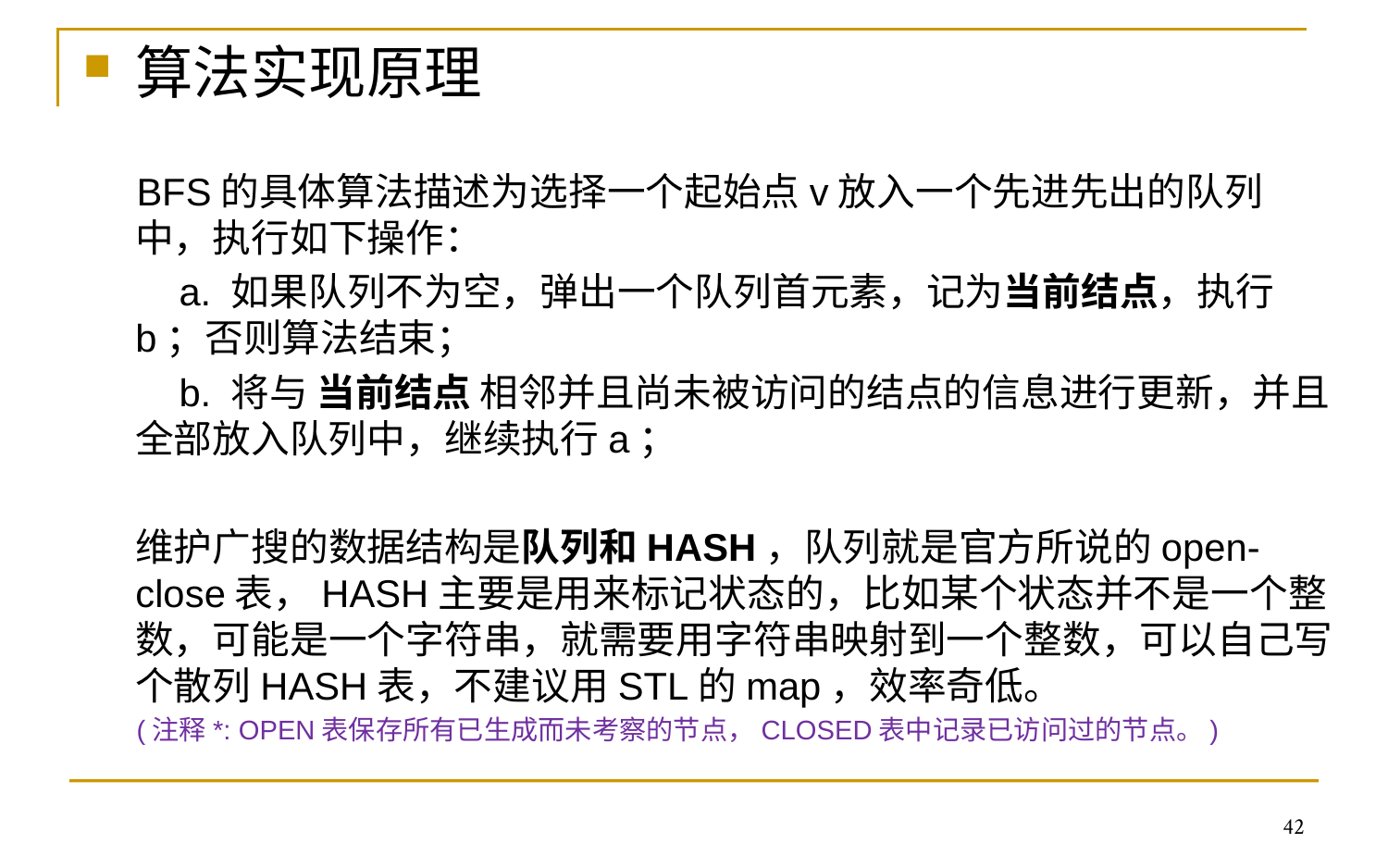

算法实现原理

     BFS的具体算法描述为选择一个起始点v放入一个先进先出的队列中，执行如下操作：
         a. 如果队列不为空，弹出一个队列首元素，记为当前结点，执行b；否则算法结束；
         b. 将与 当前结点 相邻并且尚未被访问的结点的信息进行更新，并且全部放入队列中，继续执行a；

     维护广搜的数据结构是队列和HASH，队列就是官方所说的open-close表，HASH主要是用来标记状态的，比如某个状态并不是一个整数，可能是一个字符串，就需要用字符串映射到一个整数，可以自己写个散列HASH表，不建议用STL的map，效率奇低。
       (注释*: OPEN表保存所有已生成而未考察的节点，CLOSED表中记录已访问过的节点。)
42